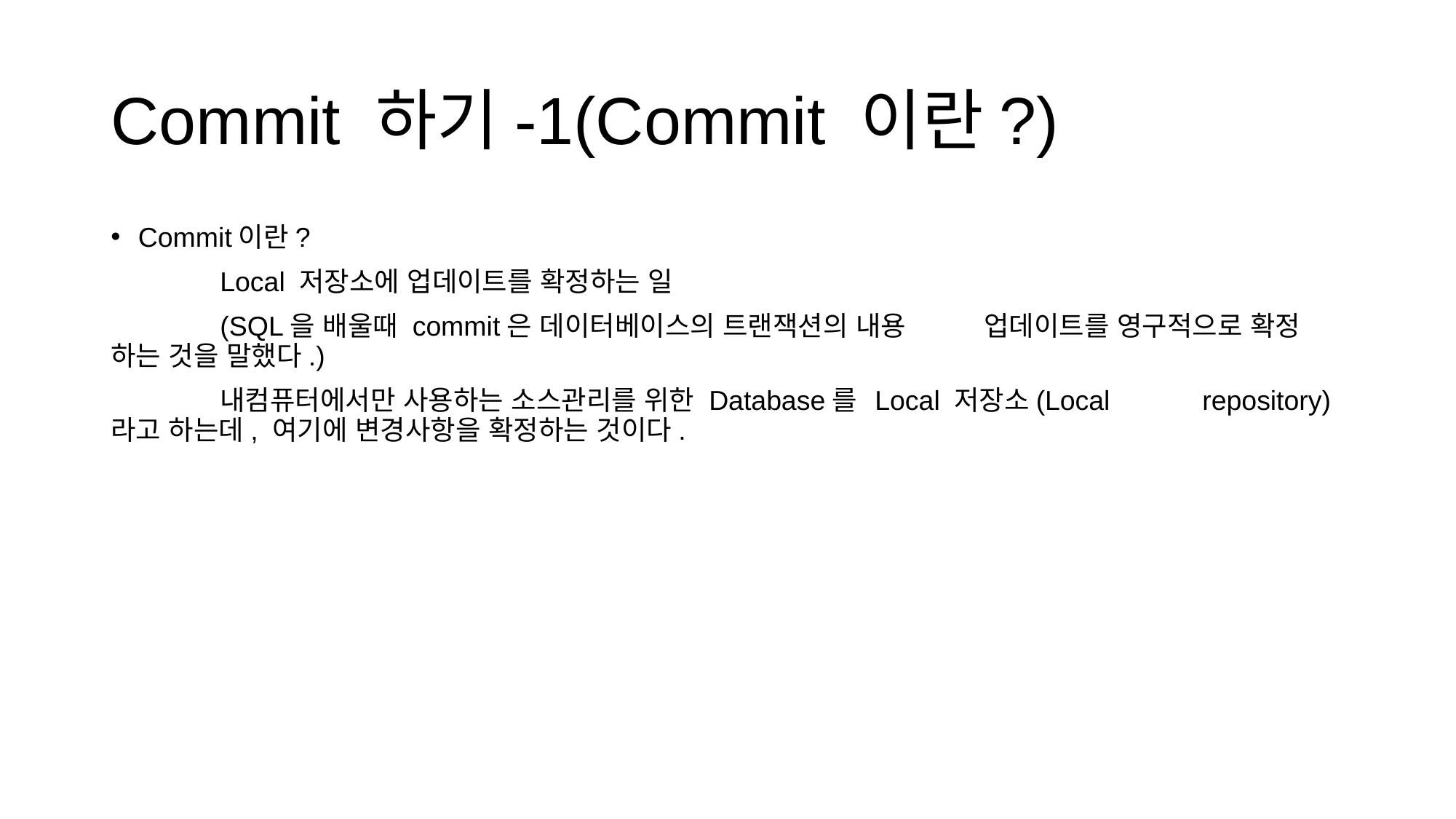

# Commit 하기-1(Commit 이란?)
Commit이란?
	Local 저장소에 업데이트를 확정하는 일
	(SQL을 배울때 commit은 데이터베이스의 트랜잭션의 내용	업데이트를 영구적으로 확정	하는 것을 말했다.)
	내컴퓨터에서만 사용하는 소스관리를 위한 Database를 	Local 저장소(Local 	repository)라고 하는데, 여기에 변경사항을 확정하는 것이다.